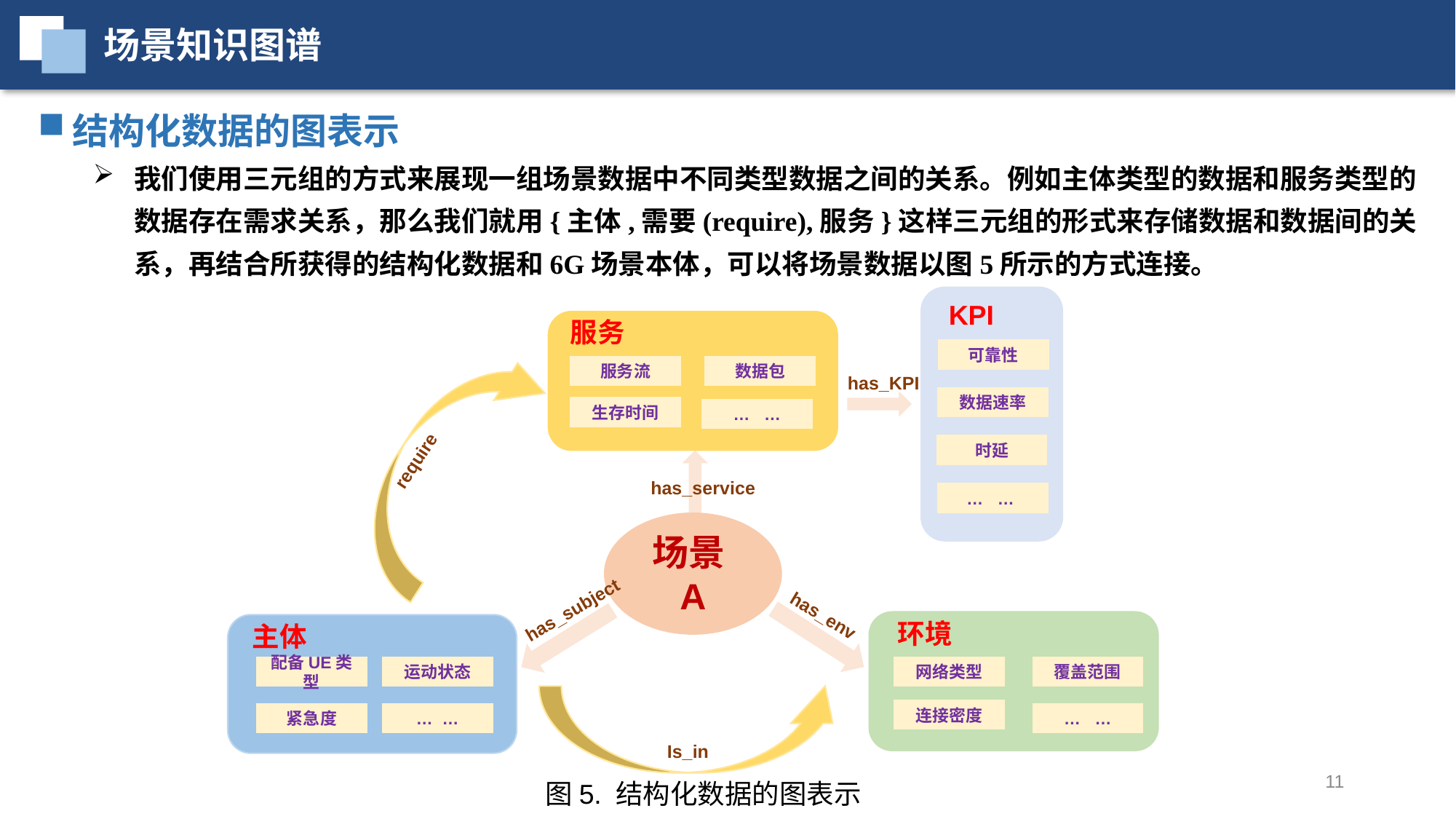

场景知识图谱

结构化数据的图表示
我们使用三元组的方式来展现一组场景数据中不同类型数据之间的关系。例如主体类型的数据和服务类型的数据存在需求关系，那么我们就用{主体,需要(require),服务}这样三元组的形式来存储数据和数据间的关系，再结合所获得的结构化数据和6G场景本体，可以将场景数据以图5所示的方式连接。

KPI
服务

可靠性
服务流
数据包
has_KPI

数据速率
生存时间
…   …
require
时延

has_service
…   …
场景A

has_subject

环境

主体

has_env
覆盖范围
网络类型
运动状态
配备UE类型
连接密度
…   …
紧急度
…  …
Is_in
11
图5. 结构化数据的图表示